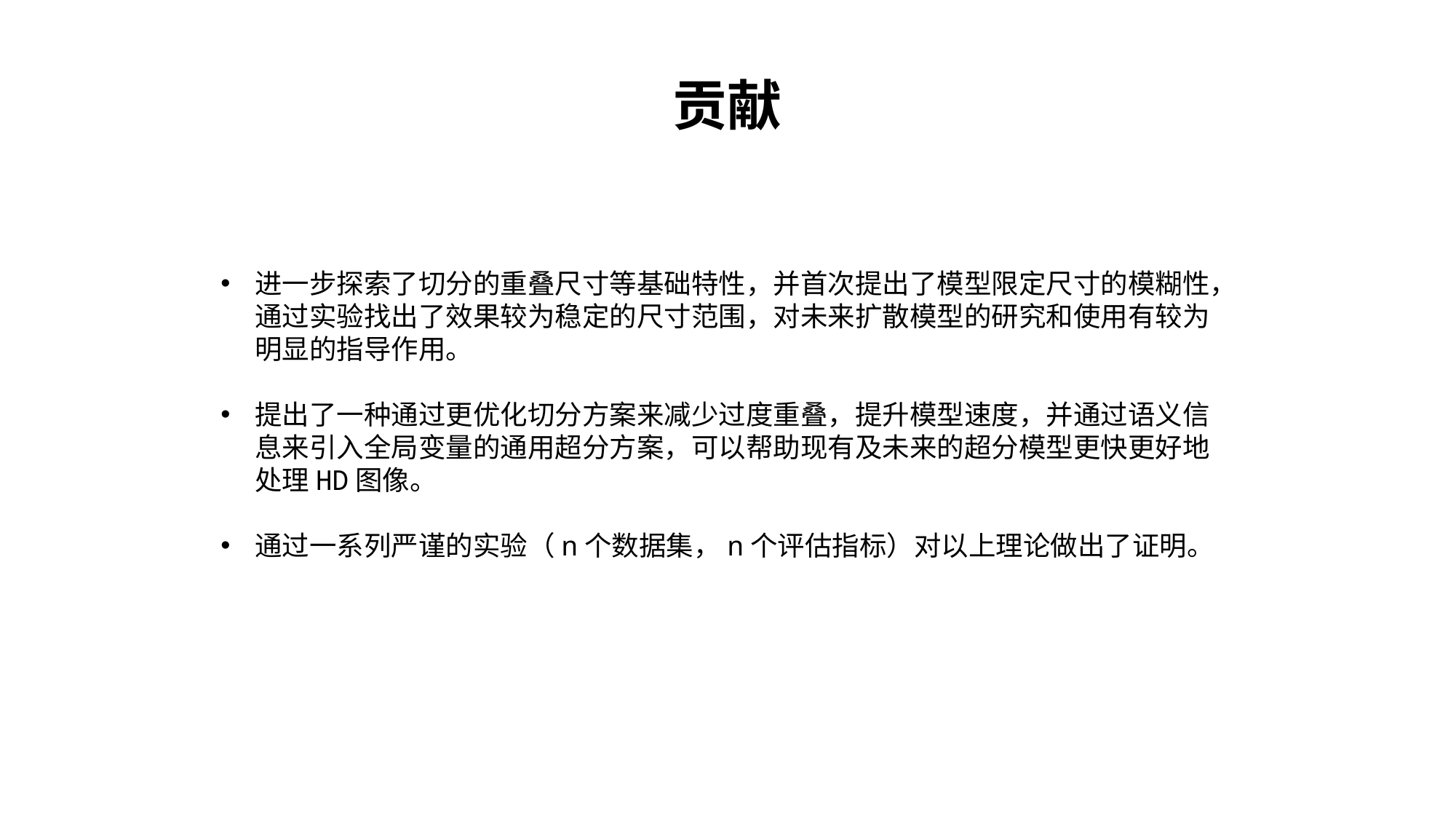

贡献
进一步探索了切分的重叠尺寸等基础特性，并首次提出了模型限定尺寸的模糊性，通过实验找出了效果较为稳定的尺寸范围，对未来扩散模型的研究和使用有较为明显的指导作用。

提出了一种通过更优化切分方案来减少过度重叠，提升模型速度，并通过语义信息来引入全局变量的通用超分方案，可以帮助现有及未来的超分模型更快更好地处理HD图像。

通过一系列严谨的实验（n个数据集，n个评估指标）对以上理论做出了证明。